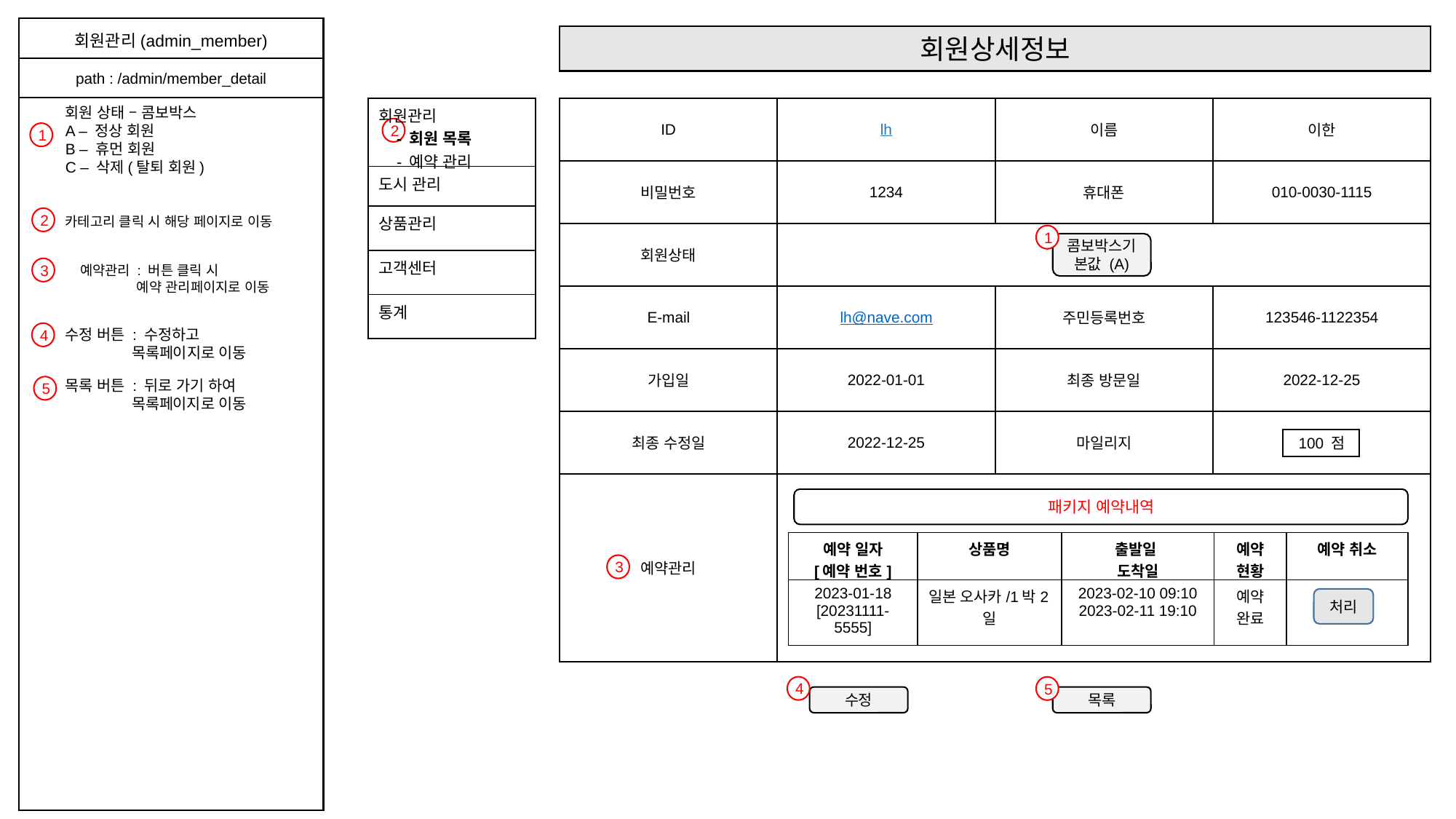

회원관리(admin_member)
회원상세정보
path : /admin/member_detail

회원 상태 – 콤보박스
A – 정상 회원
B – 휴먼 회원
C – 삭제(탈퇴 회원)
| 회원관리 - 회원 목록 - 예약 관리 |
| --- |
| 도시 관리 |
| 상품관리 |
| 고객센터 |
| 통계 |
| ID | lh | 이름 | 이한 |
| --- | --- | --- | --- |
| 비밀번호 | 1234 | 휴대폰 | 010-0030-1115 |
| 회원상태 |  |  |  |
| E-mail | lh@nave.com | 주민등록번호 | 123546-1122354 |
| 가입일 | 2022-01-01 | 최종 방문일 | 2022-12-25 |
| 최종 수정일 | 2022-12-25 | 마일리지 | 100 점 |
| 예약관리 |  |  |  |
2
1
카테고리 클릭 시 해당 페이지로 이동
2
1
콤보박스기본값 (A)
예약관리 : 버튼 클릭 시
              예약 관리페이지로 이동
3
수정 버튼 : 수정하고
               목록페이지로 이동
4
목록 버튼 : 뒤로 가기 하여
               목록페이지로 이동
5

패키지 예약내역
| 예약 일자 [예약 번호] | 상품명 | 출발일 도착일 | 예약 현황 | 예약 취소 |
| --- | --- | --- | --- | --- |
| 2023-01-18 [20231111-5555] | 일본 오사카/1박2일 | 2023-02-10 09:10 2023-02-11 19:10 | 예약 완료 |  |
3
처리
4
5
수정
목록